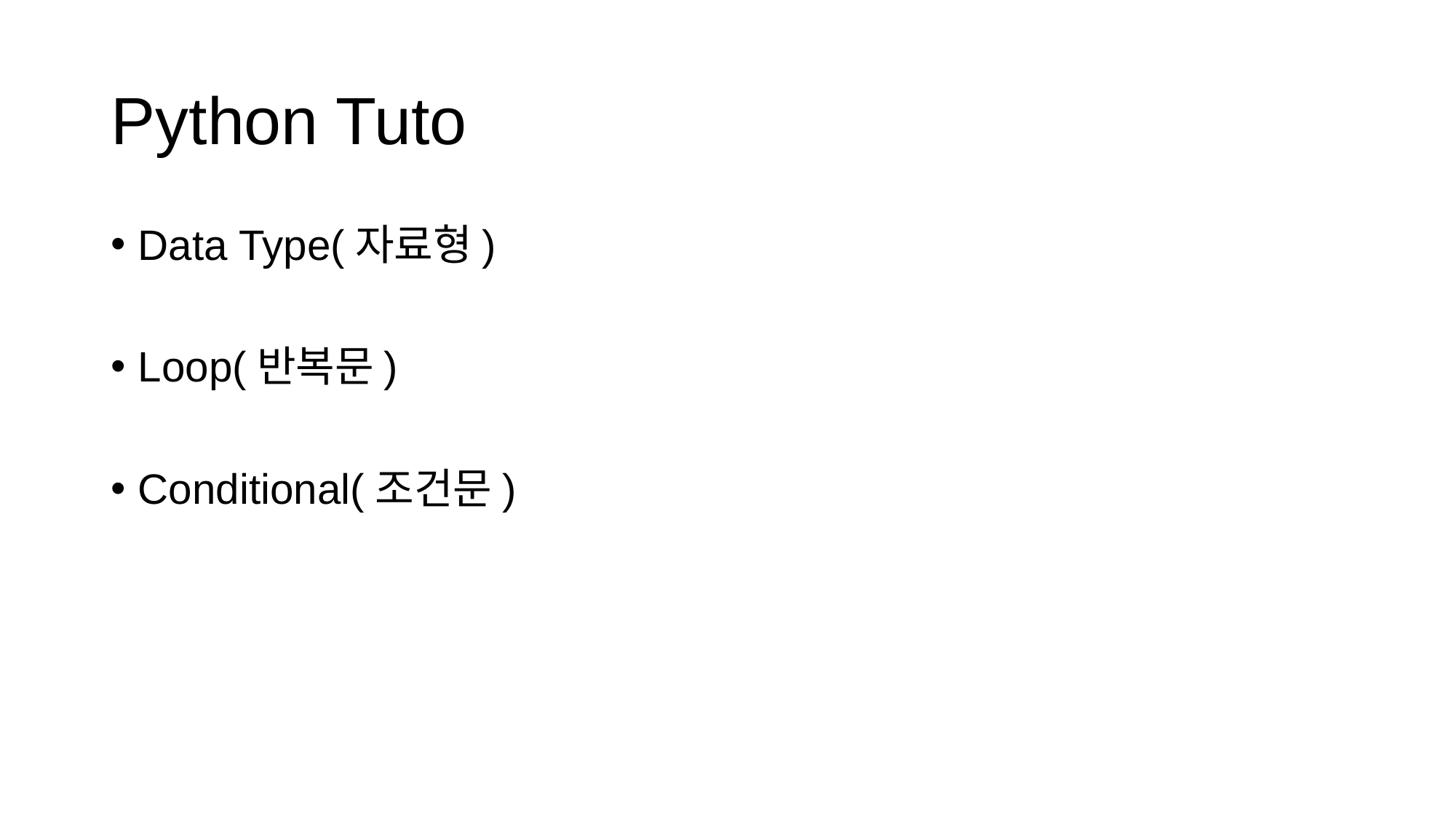

# Python Tuto
Data Type(자료형)

Loop(반복문)

Conditional(조건문)